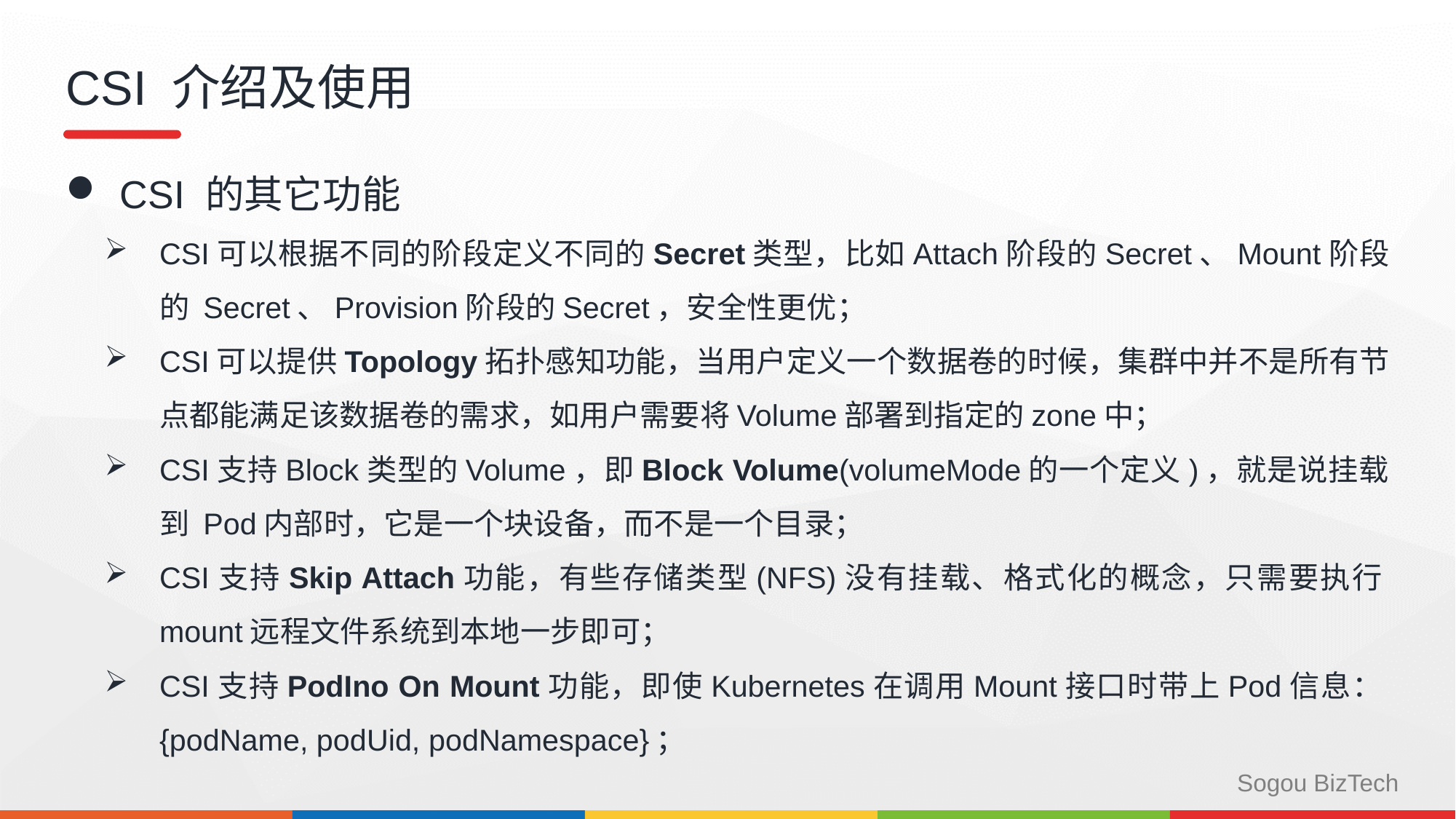

# CSI 介绍及使用

CSI 的其它功能
CSI可以根据不同的阶段定义不同的Secret类型，比如Attach阶段的Secret、Mount阶段的 Secret、Provision阶段的Secret，安全性更优；
CSI可以提供Topology拓扑感知功能，当用户定义一个数据卷的时候，集群中并不是所有节点都能满足该数据卷的需求，如用户需要将Volume部署到指定的zone中；
CSI支持Block类型的Volume，即Block Volume(volumeMode的一个定义)，就是说挂载到 Pod内部时，它是一个块设备，而不是一个目录；
CSI支持Skip Attach功能，有些存储类型(NFS)没有挂载、格式化的概念，只需要执行mount远程文件系统到本地一步即可；
CSI支持PodIno On Mount功能，即使Kubernetes在调用Mount接口时带上Pod信息：{podName, podUid, podNamespace}；
Sogou BizTech